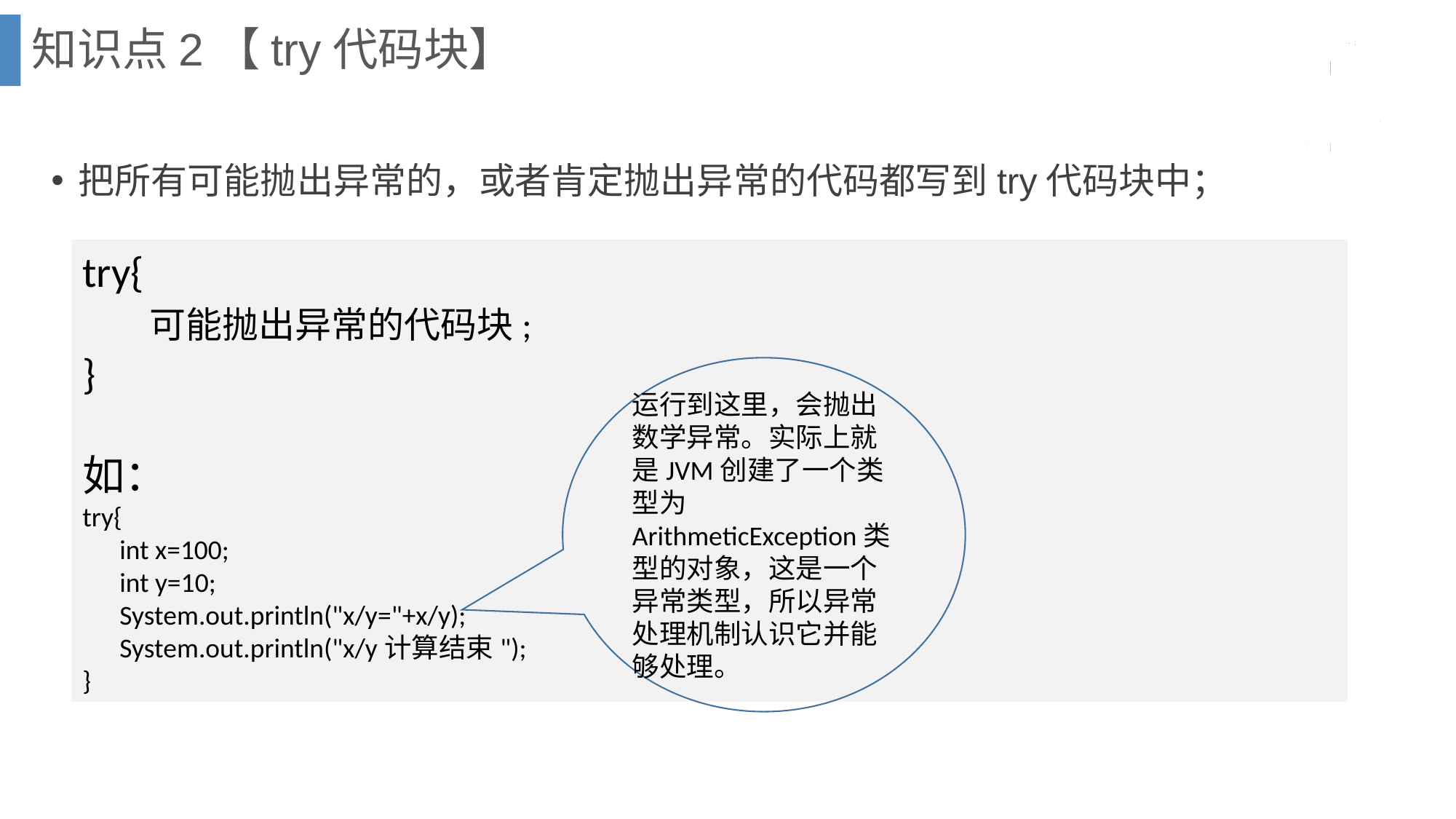

知识点2【try代码块】
把所有可能抛出异常的，或者肯定抛出异常的代码都写到try代码块中；
try{
      可能抛出异常的代码块;
}

如：
try{
      int x=100;
      int y=10;
      System.out.println("x/y="+x/y);
      System.out.println("x/y计算结束");
}
运行到这里，会抛出数学异常。实际上就是JVM创建了一个类型为ArithmeticException类型的对象，这是一个异常类型，所以异常处理机制认识它并能够处理。